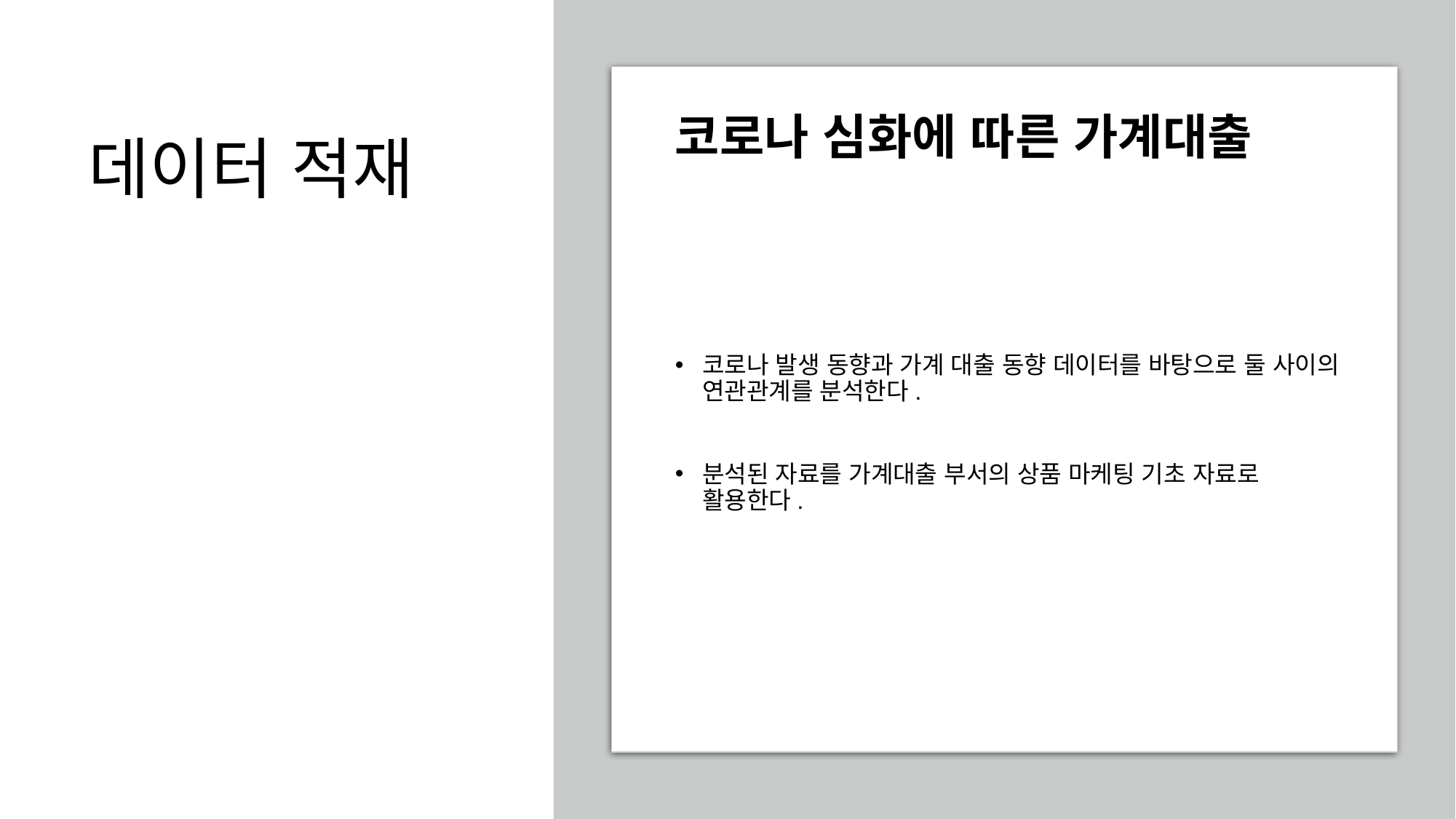

# 데이터 적재
코로나 심화에 따른 가계대출
코로나 발생 동향과 가계 대출 동향 데이터를 바탕으로 둘 사이의 연관관계를 분석한다.

분석된 자료를 가계대출 부서의 상품 마케팅 기초 자료로 활용한다.